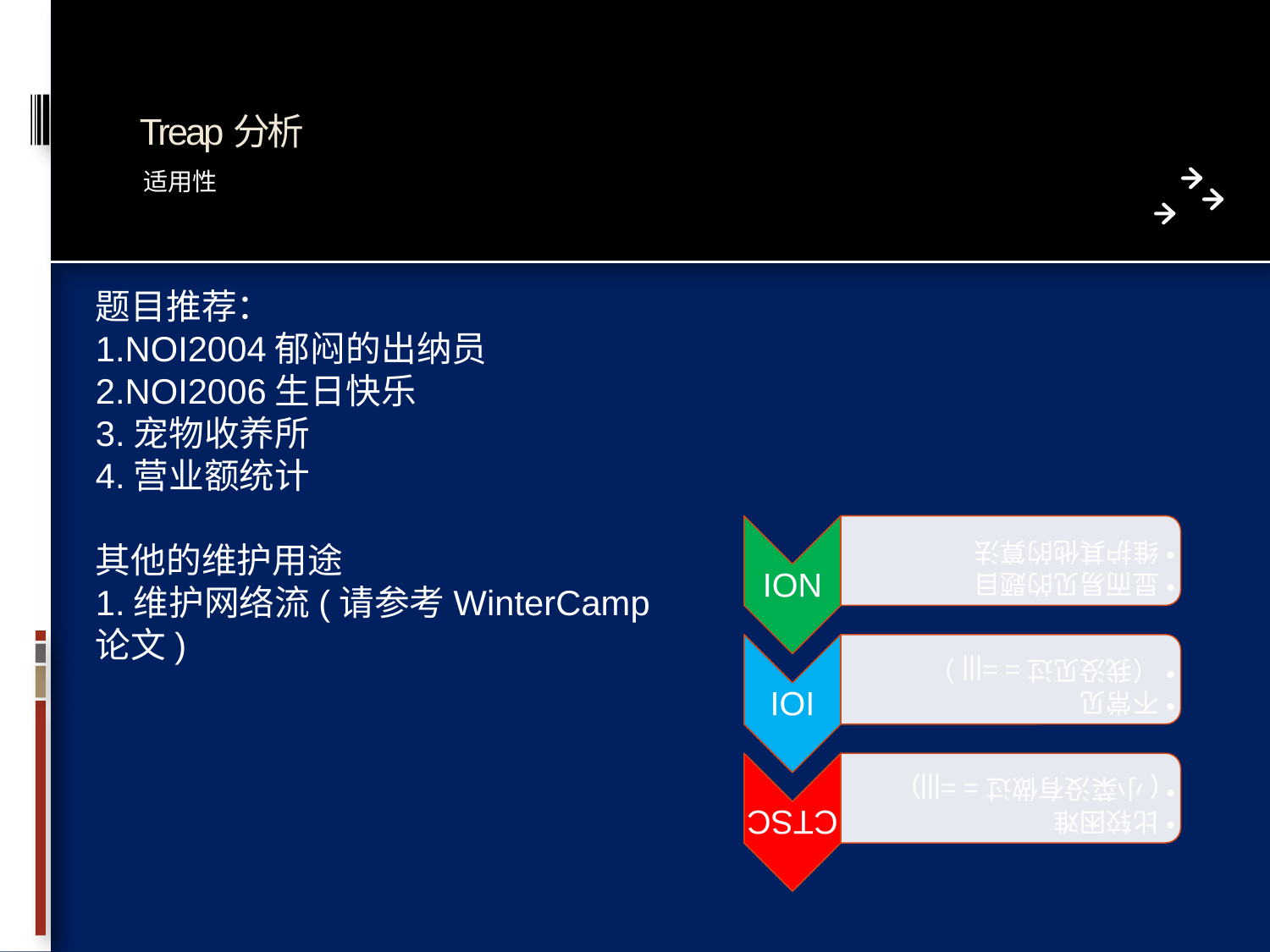

# Treap分析
适用性
题目推荐：
1.NOI2004郁闷的出纳员
2.NOI2006生日快乐
3.宠物收养所
4.营业额统计

其他的维护用途
1.维护网络流(请参考WinterCamp论文)
NOI
显而易见的题目
维护其他的算法
IOI
不常见
（我没见过= =|||）
CTSC
比较困难
(小菜没有做过= =|||)